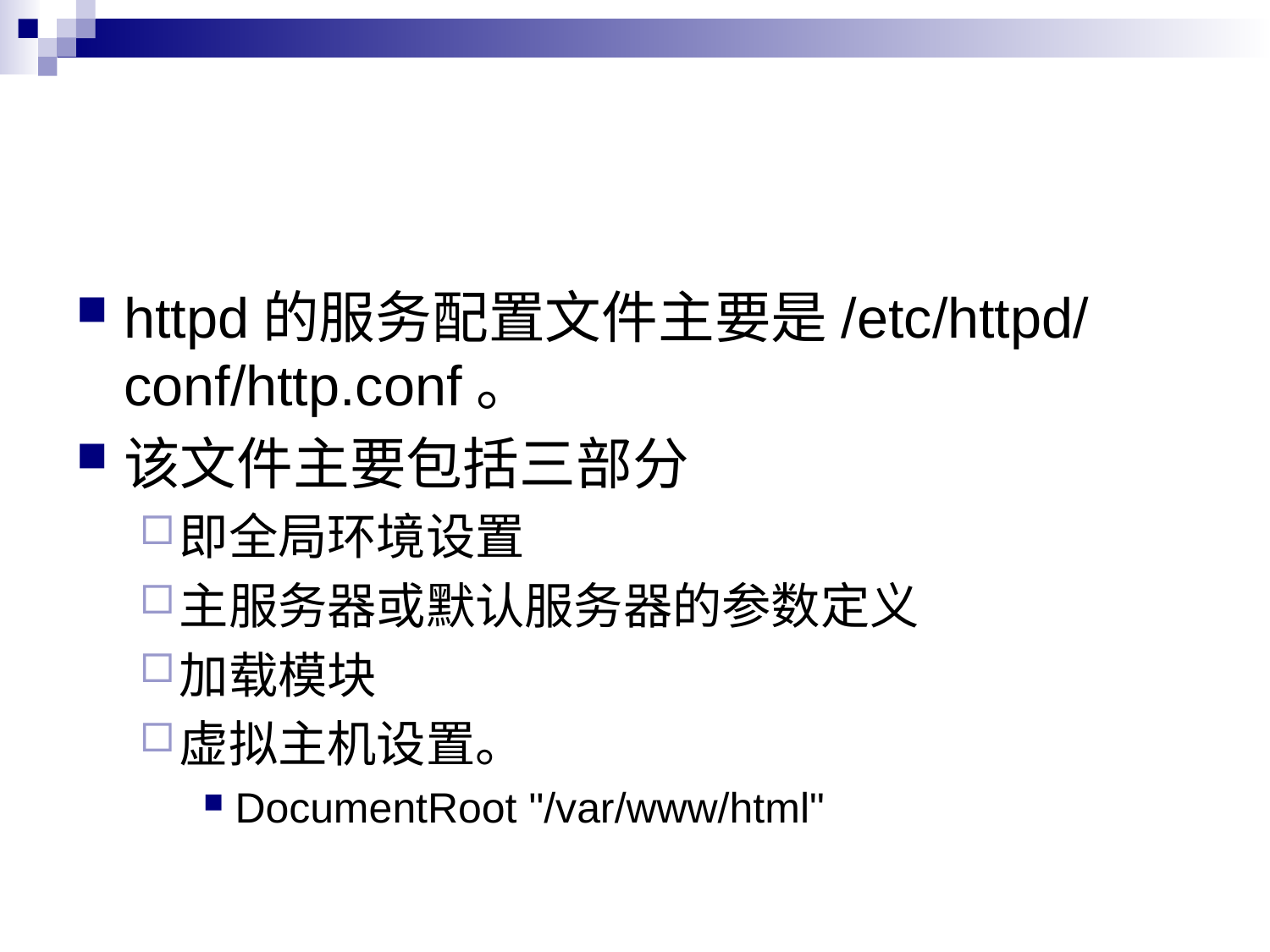

#
httpd的服务配置文件主要是/etc/httpd/conf/http.conf。
该文件主要包括三部分
即全局环境设置
主服务器或默认服务器的参数定义
加载模块
虚拟主机设置。
DocumentRoot "/var/www/html"